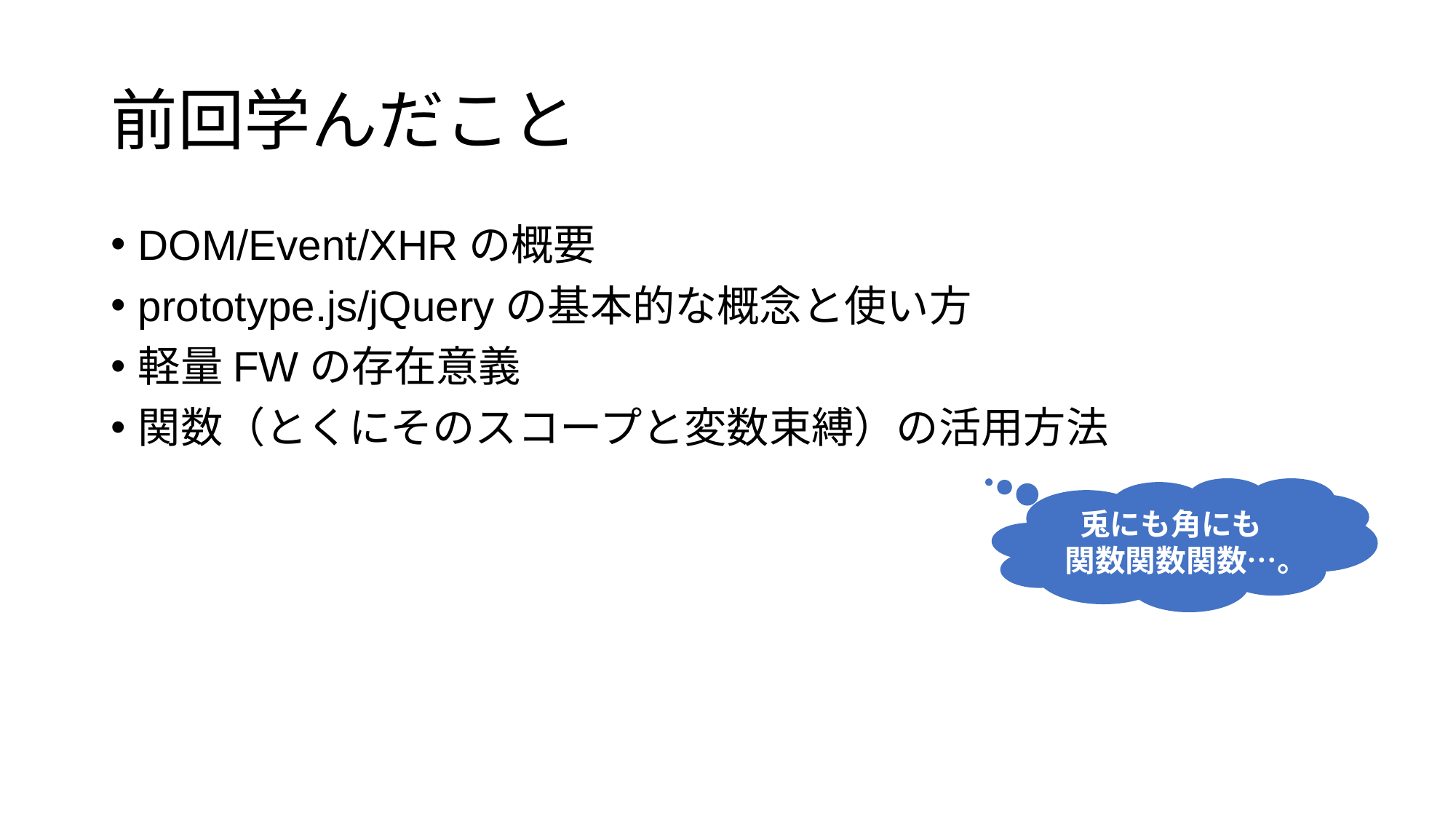

# 前回学んだこと
DOM/Event/XHRの概要
prototype.js/jQueryの基本的な概念と使い方
軽量FWの存在意義
関数（とくにそのスコープと変数束縛）の活用方法

兎にも角にも
関数関数関数…。